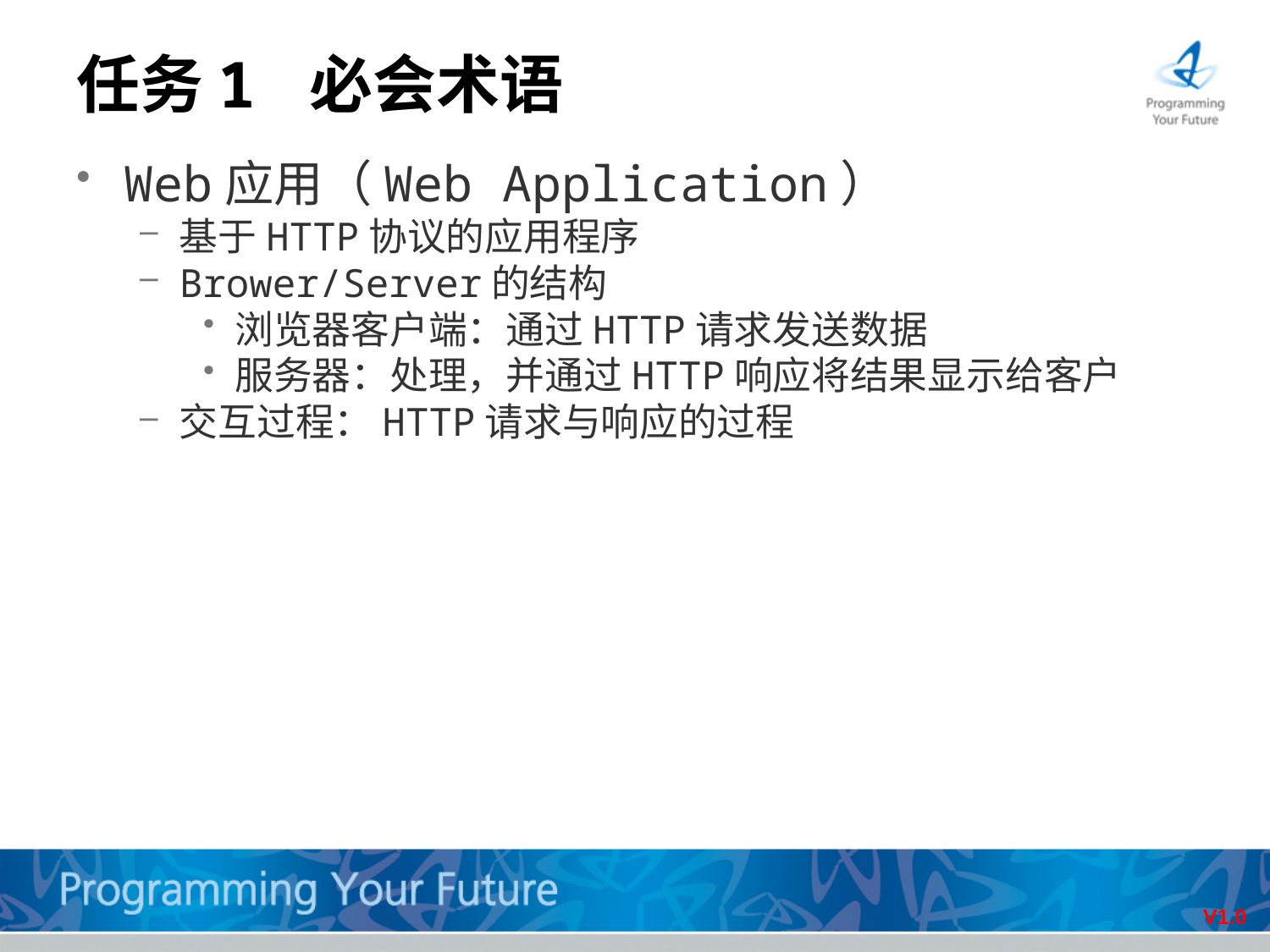

# 任务1 必会术语
Web应用（Web Application）
基于HTTP协议的应用程序
Brower/Server的结构
浏览器客户端：通过HTTP请求发送数据
服务器：处理，并通过HTTP响应将结果显示给客户
交互过程：HTTP请求与响应的过程